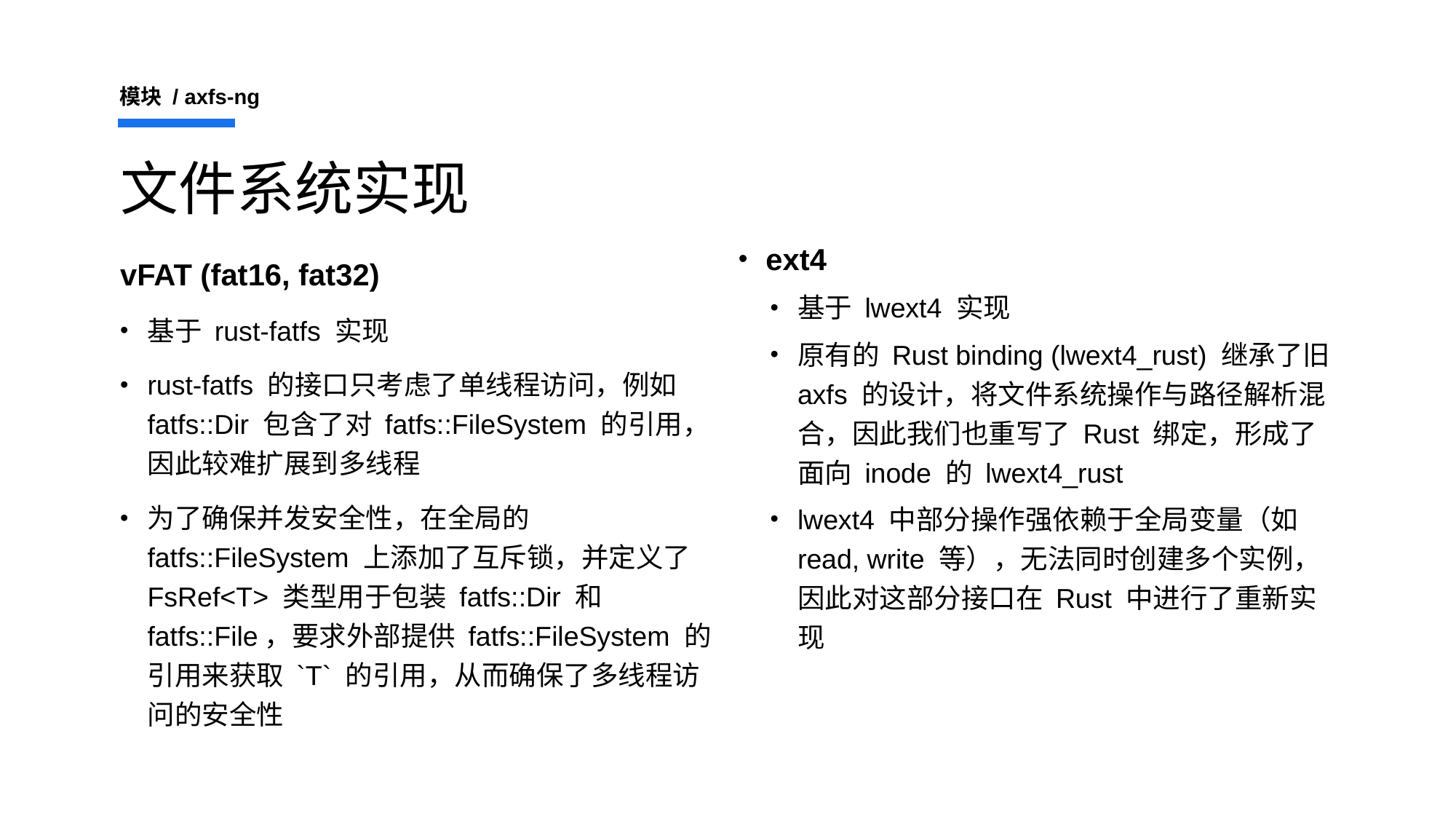

模块 / axfs-ng
# 文件系统实现
ext4
基于 lwext4 实现
原有的 Rust binding (lwext4_rust) 继承了旧 axfs 的设计，将文件系统操作与路径解析混合，因此我们也重写了 Rust 绑定，形成了面向 inode 的 lwext4_rust
lwext4 中部分操作强依赖于全局变量（如 read, write 等），无法同时创建多个实例，因此对这部分接口在 Rust 中进行了重新实现
vFAT (fat16, fat32)
基于 rust-fatfs 实现
rust-fatfs 的接口只考虑了单线程访问，例如 fatfs::Dir 包含了对 fatfs::FileSystem 的引用，因此较难扩展到多线程
为了确保并发安全性，在全局的 fatfs::FileSystem 上添加了互斥锁，并定义了 FsRef<T> 类型用于包装 fatfs::Dir 和 fatfs::File，要求外部提供 fatfs::FileSystem 的引用来获取 `T` 的引用，从而确保了多线程访问的安全性
15